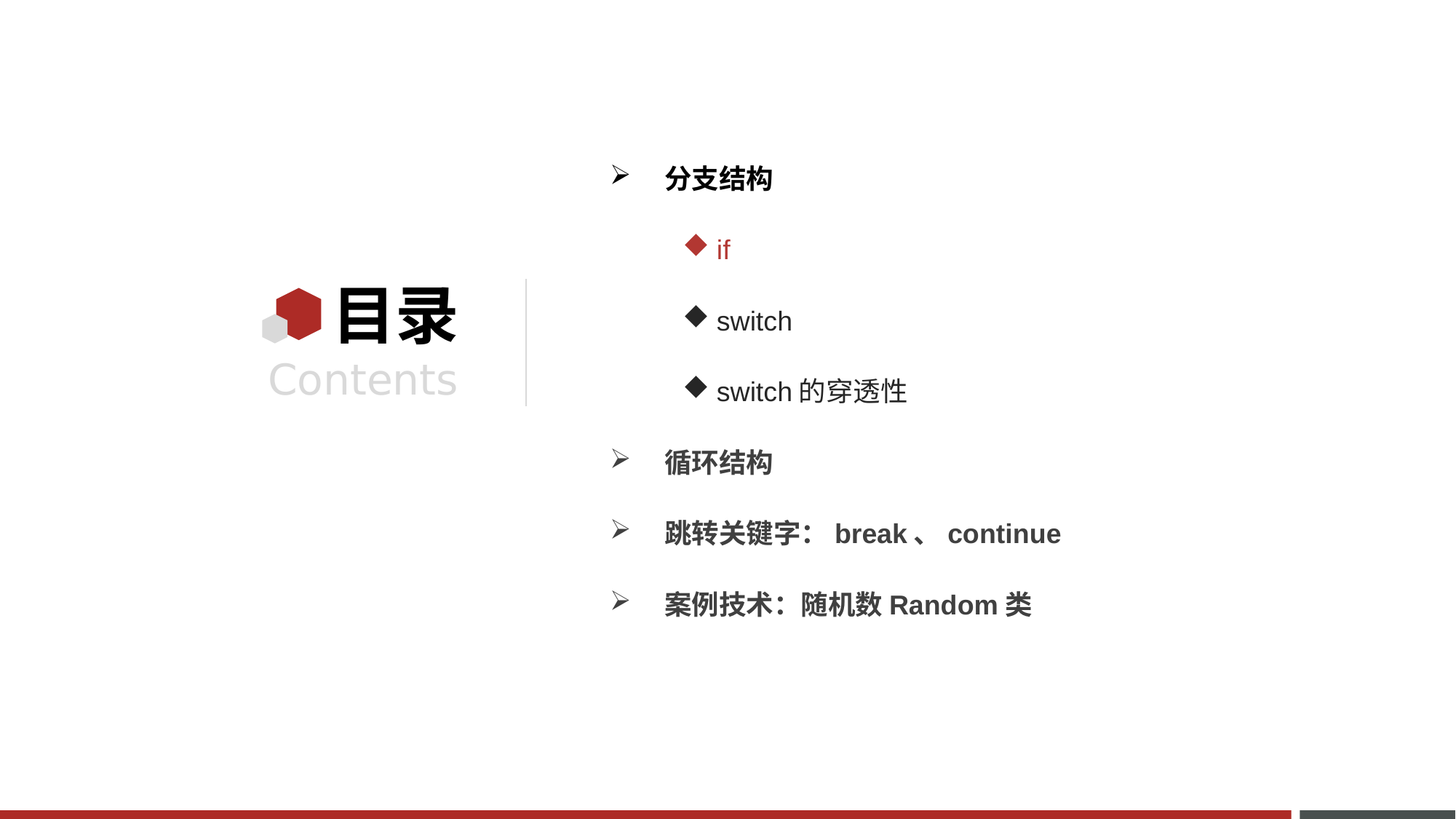

分支结构
if
switch
switch的穿透性
循环结构
跳转关键字：break、continue
案例技术：随机数Random类